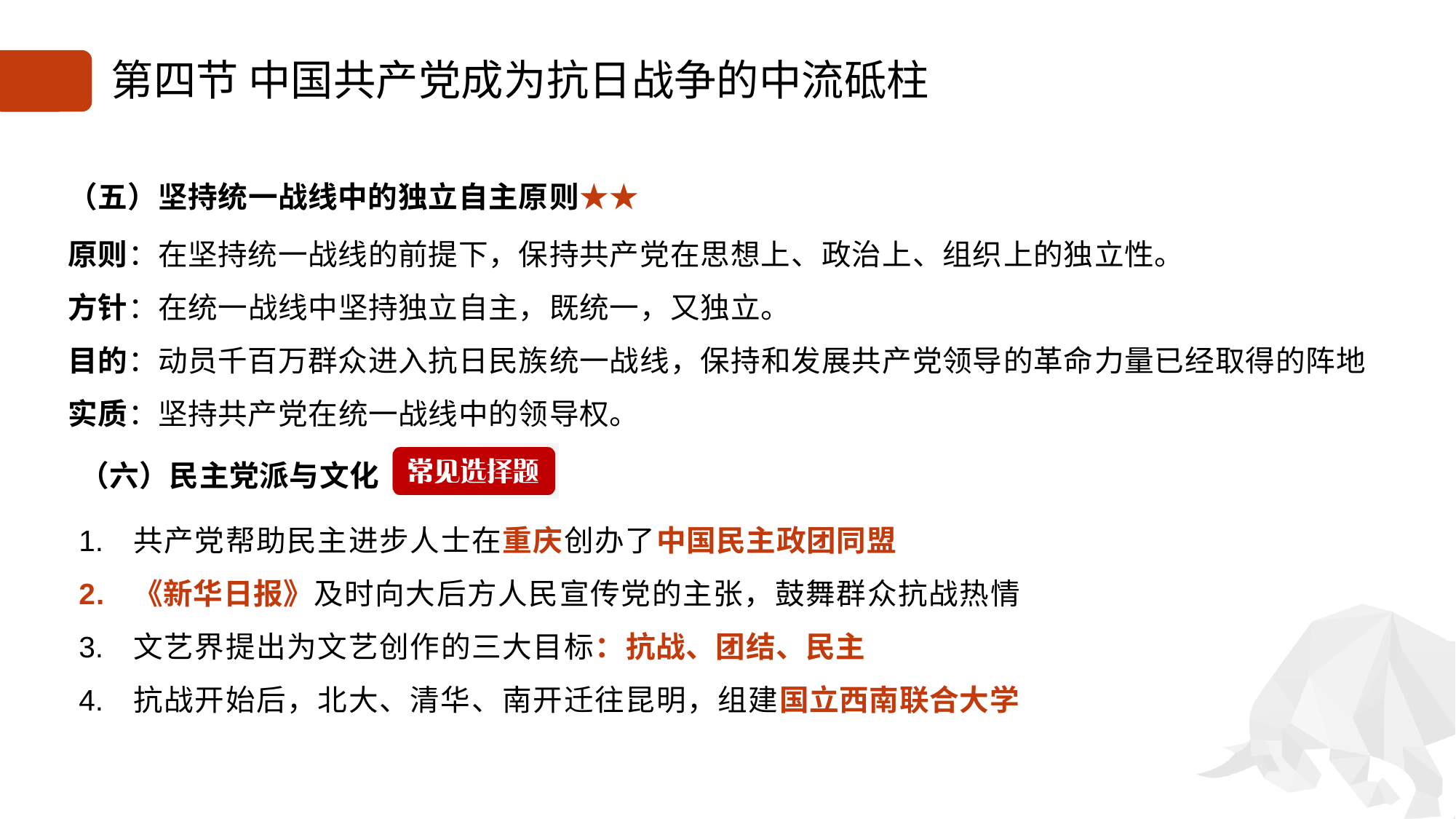

# 第四节 中国共产党成为抗日战争的中流砥柱
（五）坚持统一战线中的独立自主原则★★
原则：在坚持统一战线的前提下，保持共产党在思想上、政治上、组织上的独立性。 方针：在统一战线中坚持独立自主，既统一，又独立。
目的：动员千百万群众进入抗日民族统一战线，保持和发展共产党领导的革命力量已经取得的阵地
实质：坚持共产党在统一战线中的领导权。

（六）民主党派与文化
共产党帮助民主进步人士在重庆创办了中国民主政团同盟
《新华日报》及时向大后方人民宣传党的主张，鼓舞群众抗战热情
文艺界提出为文艺创作的三大目标：抗战、团结、民主
抗战开始后，北大、清华、南开迁往昆明，组建国立西南联合大学